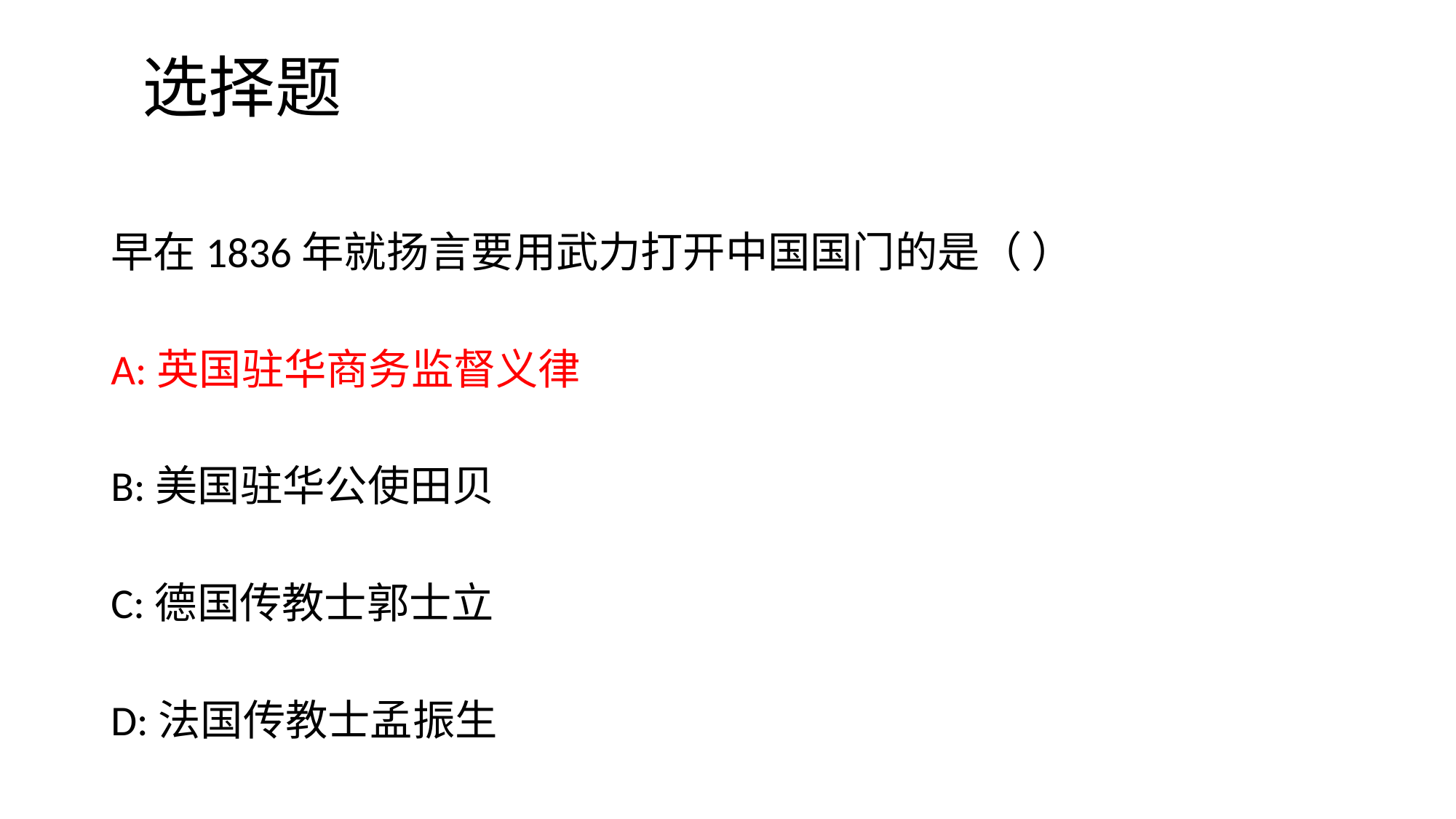

# 选择题
早在1836年就扬言要用武力打开中国国门的是（ ）
A:英国驻华商务监督义律
B:​美国驻华公使田贝
C:德国传教士郭士立
D:法国传教士孟振生